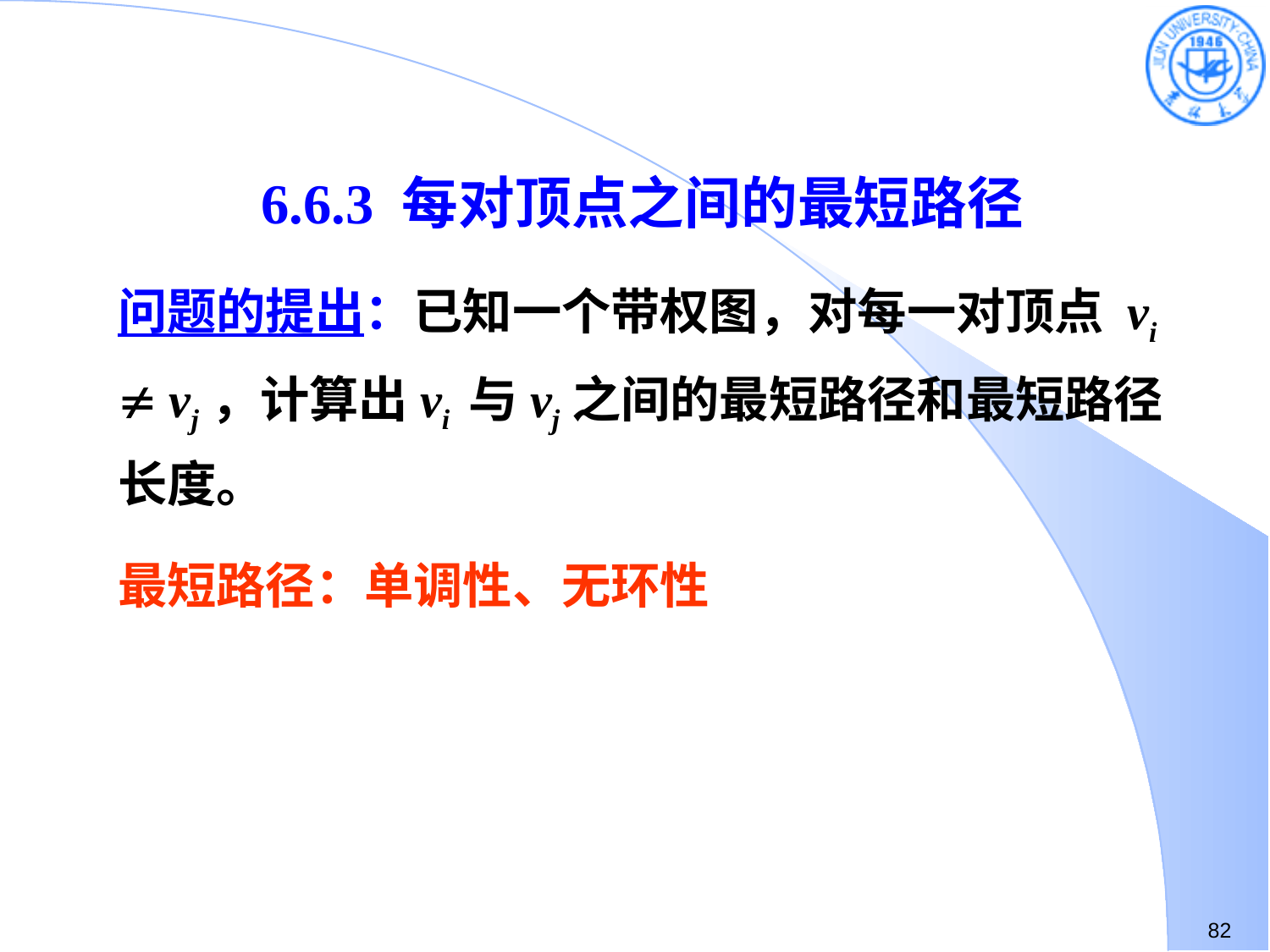

6.6.3 每对顶点之间的最短路径
问题的提出：已知一个带权图，对每一对顶点 vi ≠ vj，计算出vi 与vj之间的最短路径和最短路径长度。
最短路径：单调性、无环性